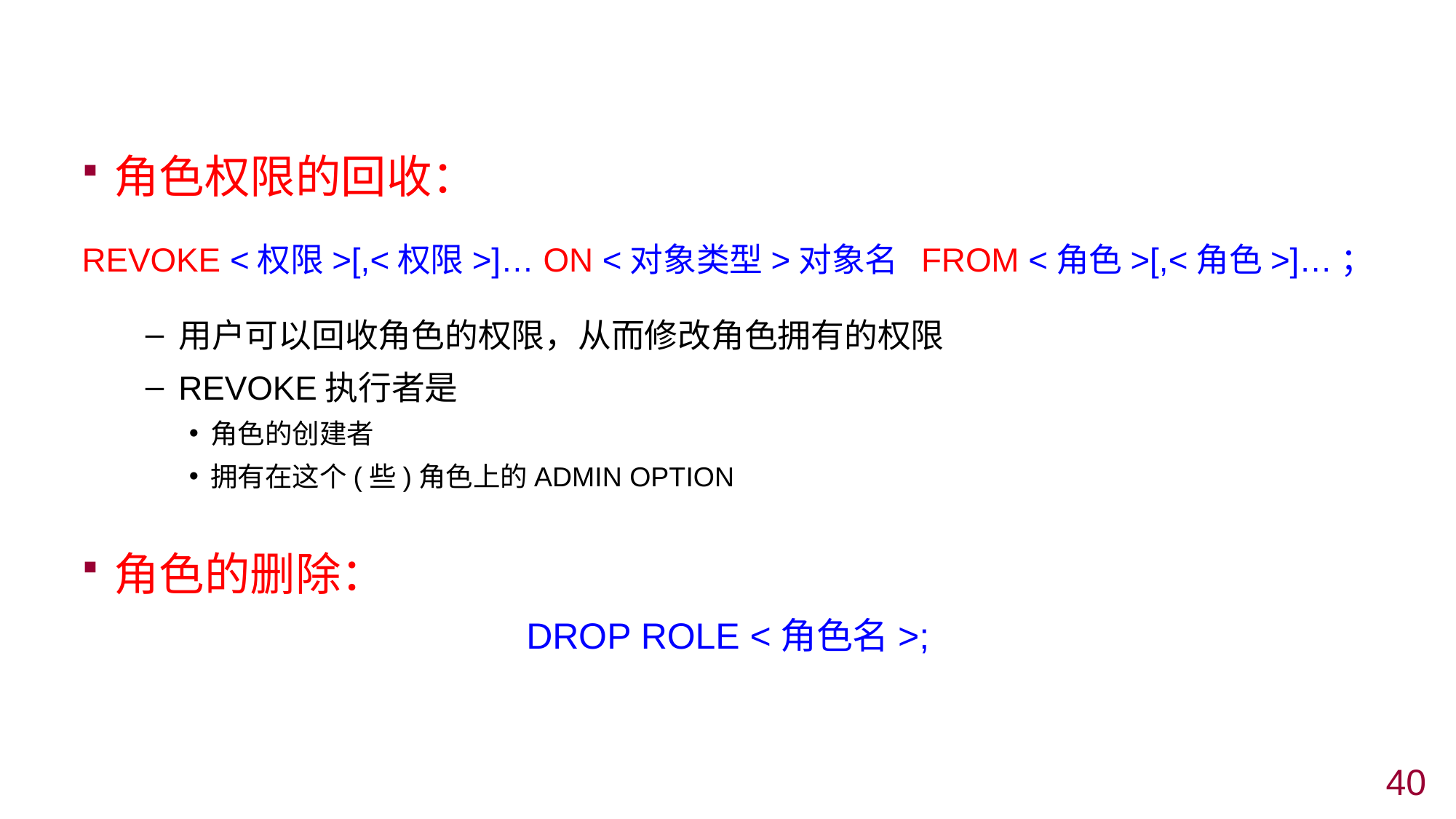

#
角色权限的回收：

REVOKE <权限>[,<权限>]… ON <对象类型>对象名  FROM <角色>[,<角色>]…；

用户可以回收角色的权限，从而修改角色拥有的权限
REVOKE执行者是
角色的创建者
拥有在这个(些)角色上的ADMIN OPTION

角色的删除：
DROP ROLE <角色名>;
40